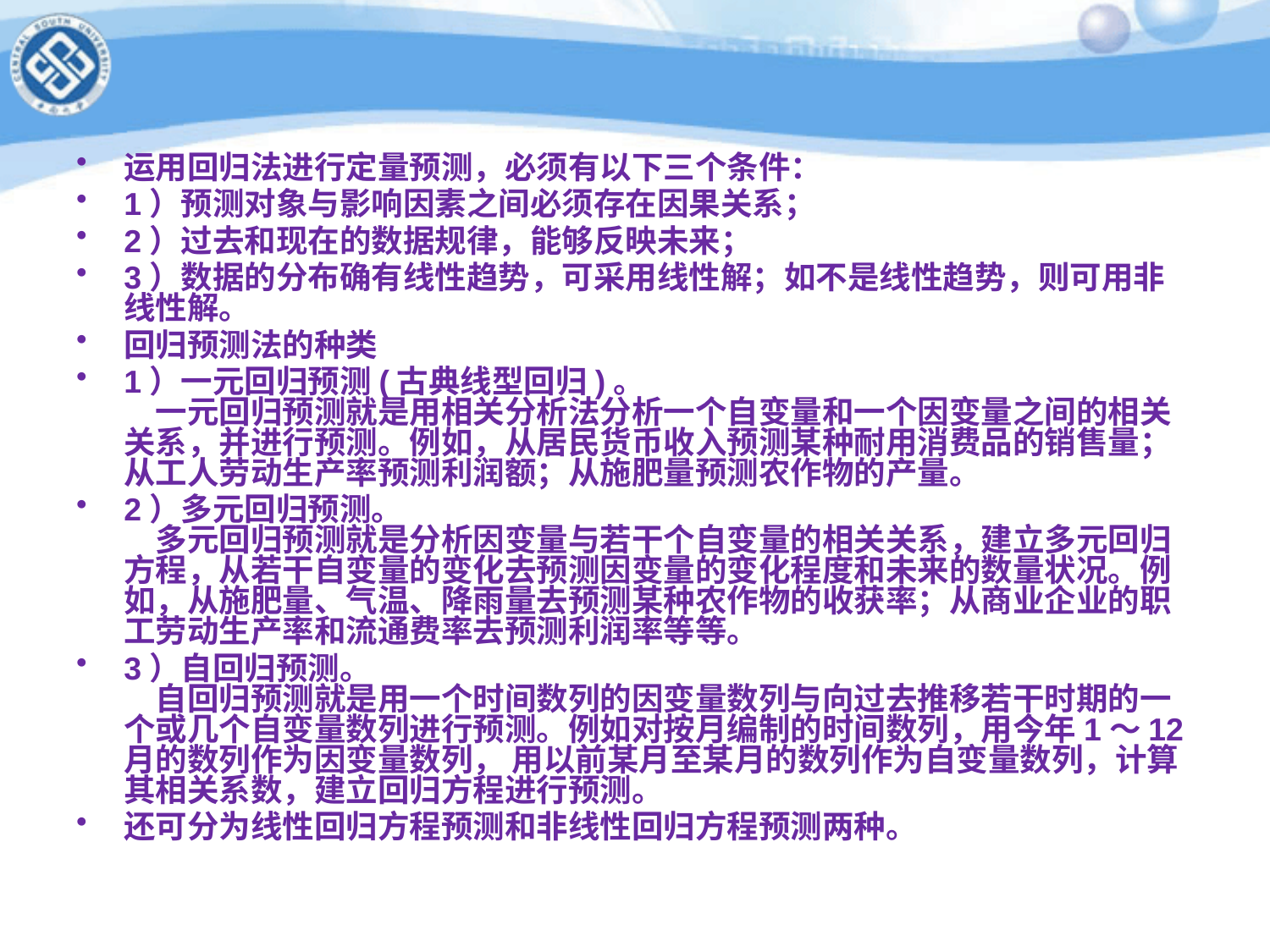

运用回归法进行定量预测，必须有以下三个条件：
1）预测对象与影响因素之间必须存在因果关系；
2）过去和现在的数据规律，能够反映未来；
3）数据的分布确有线性趋势，可采用线性解；如不是线性趋势，则可用非线性解。
回归预测法的种类
1）一元回归预测(古典线型回归)。
　一元回归预测就是用相关分析法分析一个自变量和一个因变量之间的相关关系，并进行预测。例如，从居民货币收入预测某种耐用消费品的销售量；从工人劳动生产率预测利润额；从施肥量预测农作物的产量。
2）多元回归预测。
　多元回归预测就是分析因变量与若干个自变量的相关关系，建立多元回归方程，从若干自变量的变化去预测因变量的变化程度和未来的数量状况。例如，从施肥量、气温、降雨量去预测某种农作物的收获率；从商业企业的职工劳动生产率和流通费率去预测利润率等等。
3）自回归预测。
　自回归预测就是用一个时间数列的因变量数列与向过去推移若干时期的一个或几个自变量数列进行预测。例如对按月编制的时间数列，用今年1～12月的数列作为因变量数列， 用以前某月至某月的数列作为自变量数列，计算其相关系数，建立回归方程进行预测。
还可分为线性回归方程预测和非线性回归方程预测两种。